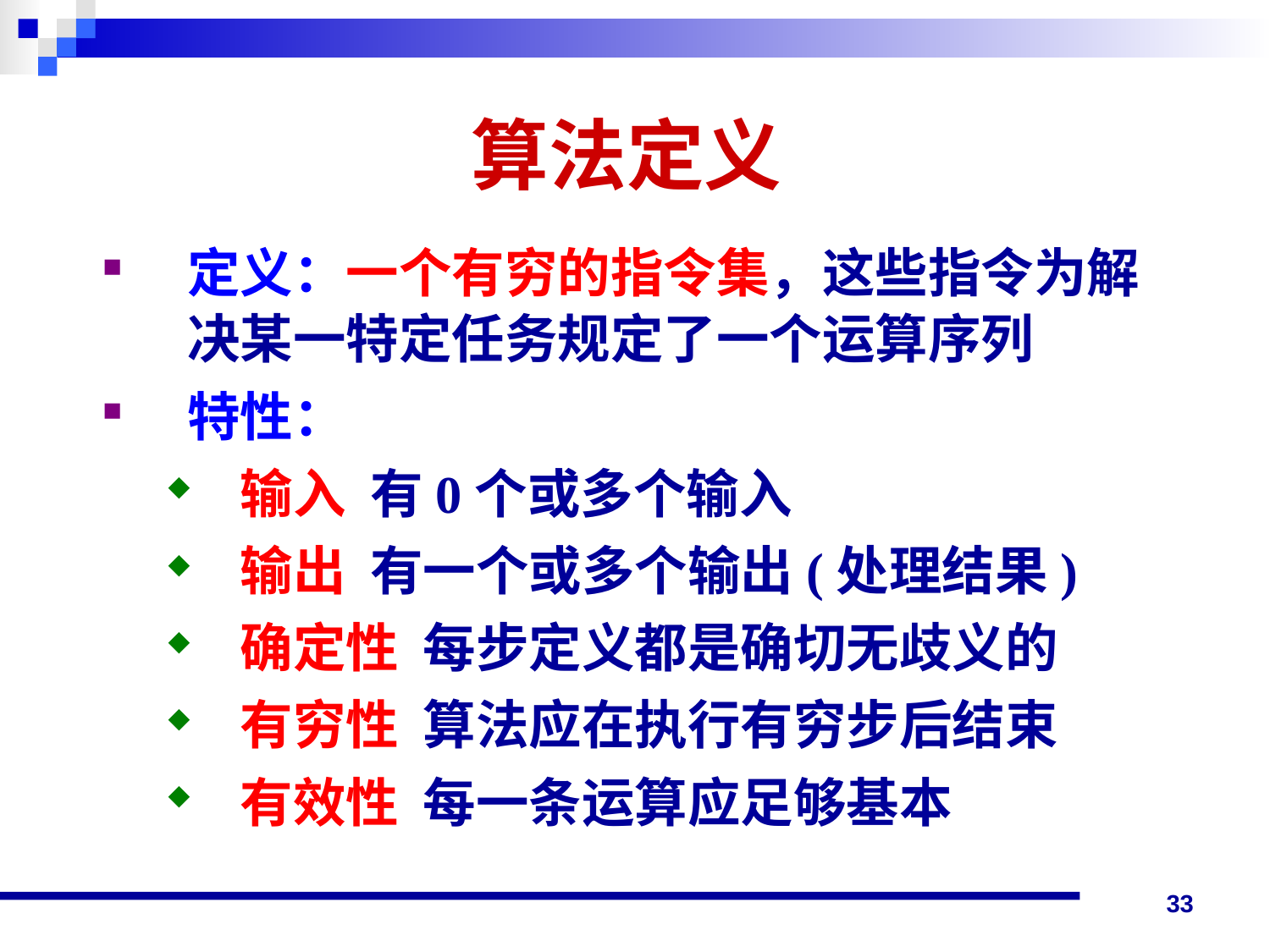

# 算法定义
定义：一个有穷的指令集，这些指令为解决某一特定任务规定了一个运算序列
特性：
输入  有0个或多个输入
输出  有一个或多个输出(处理结果)
确定性  每步定义都是确切无歧义的
有穷性  算法应在执行有穷步后结束
有效性  每一条运算应足够基本
33